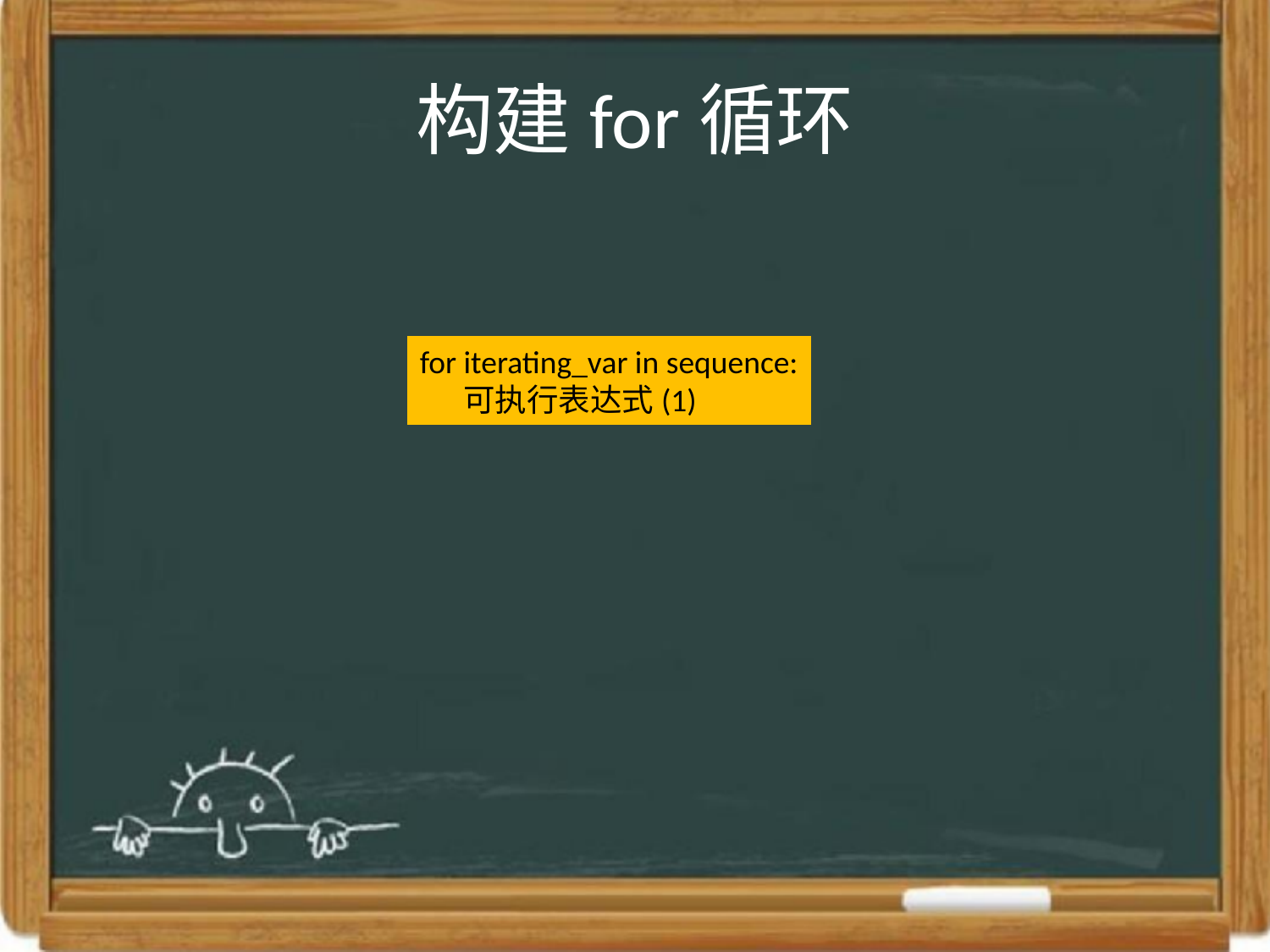

# 构建for循环
for iterating_var in sequence:
     可执行表达式(1)